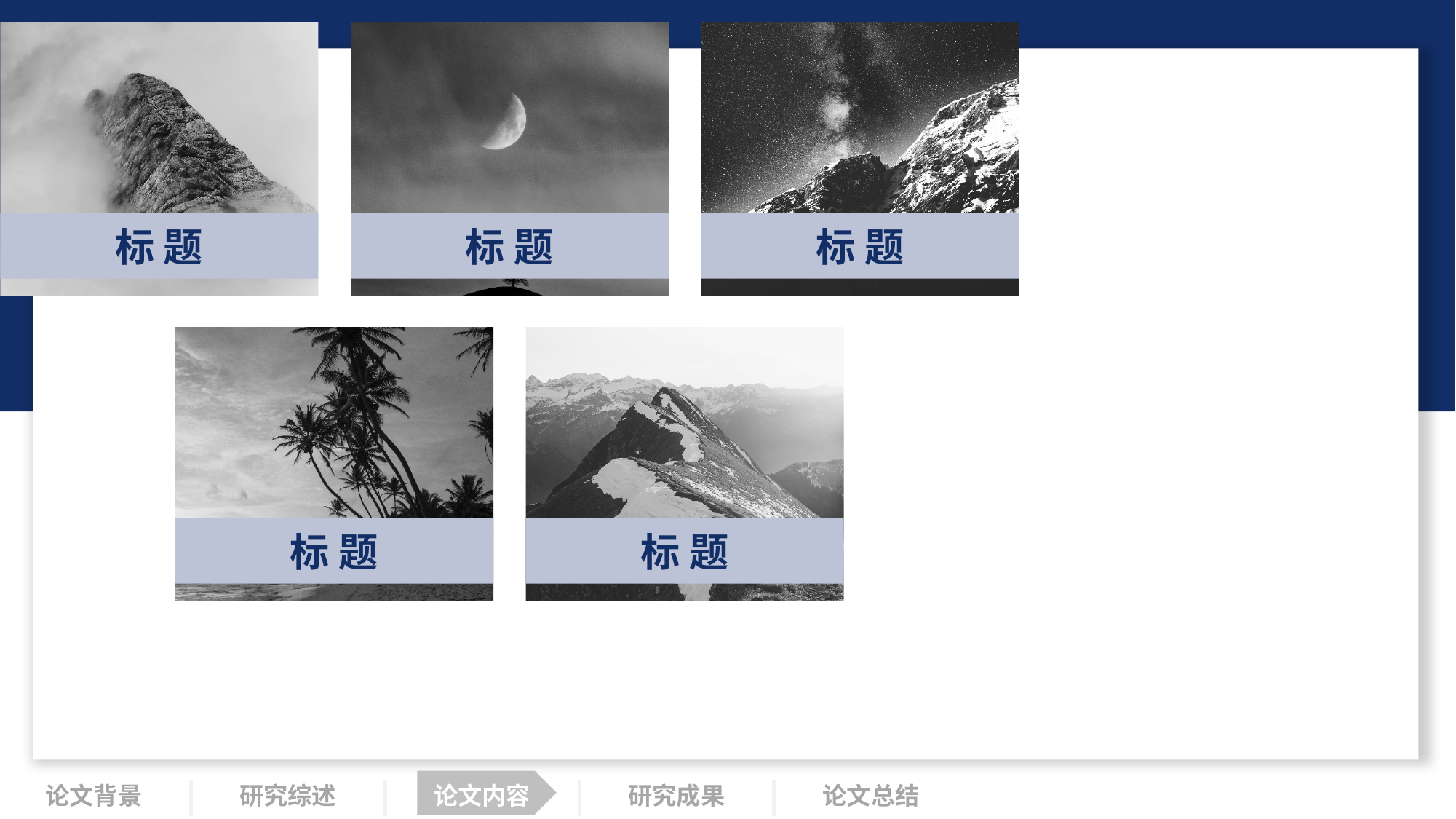

输入标题
标题
标题
标题
标题
标题

论文背景
研究综述
论文内容
研究成果
论文总结